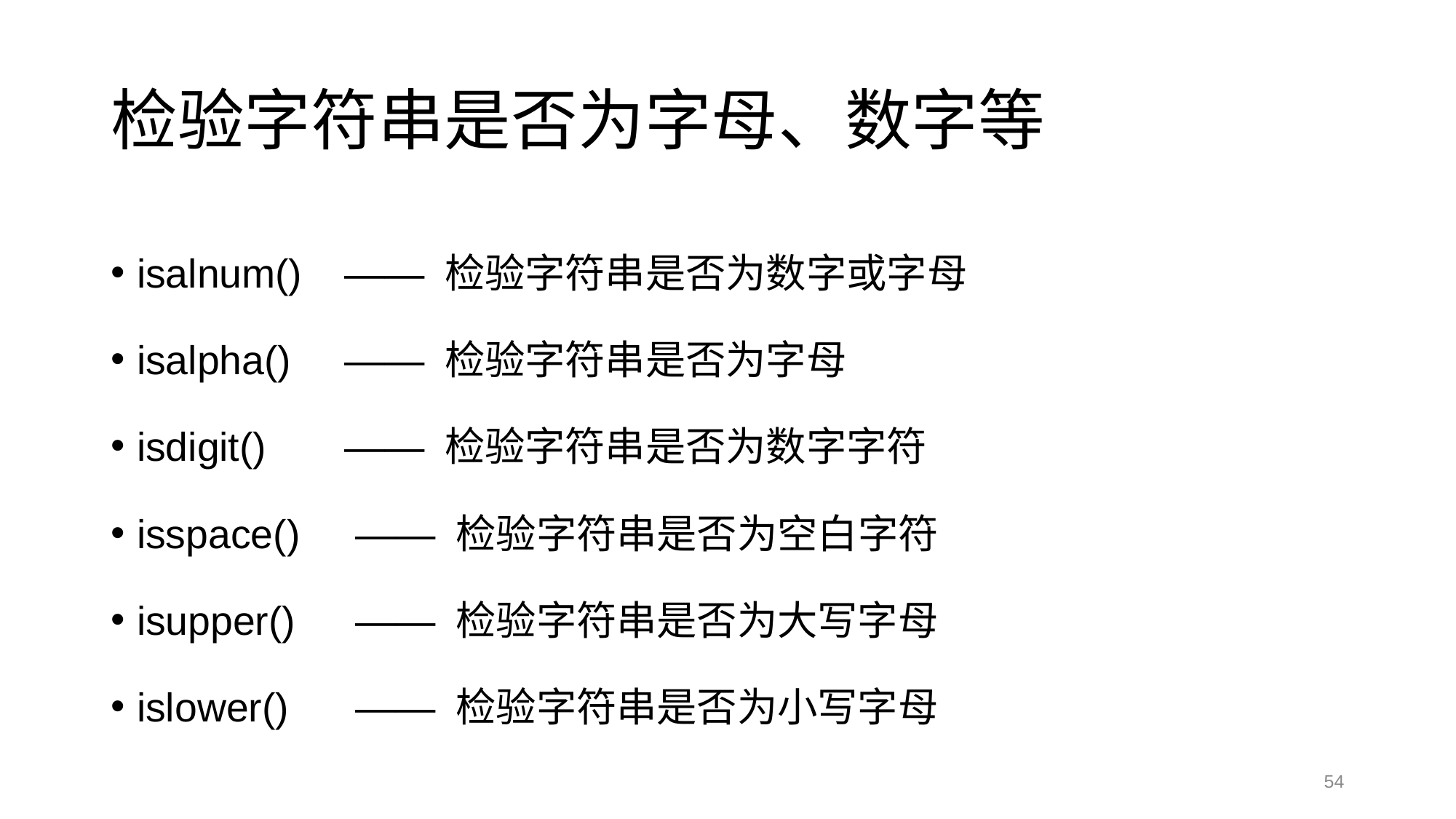

# 检验字符串是否为字母、数字等
isalnum()		—— 检验字符串是否为数字或字母
isalpha()		—— 检验字符串是否为字母
isdigit()		—— 检验字符串是否为数字字符
isspace()		 —— 检验字符串是否为空白字符
isupper()		 —— 检验字符串是否为大写字母
islower()		 —— 检验字符串是否为小写字母
54